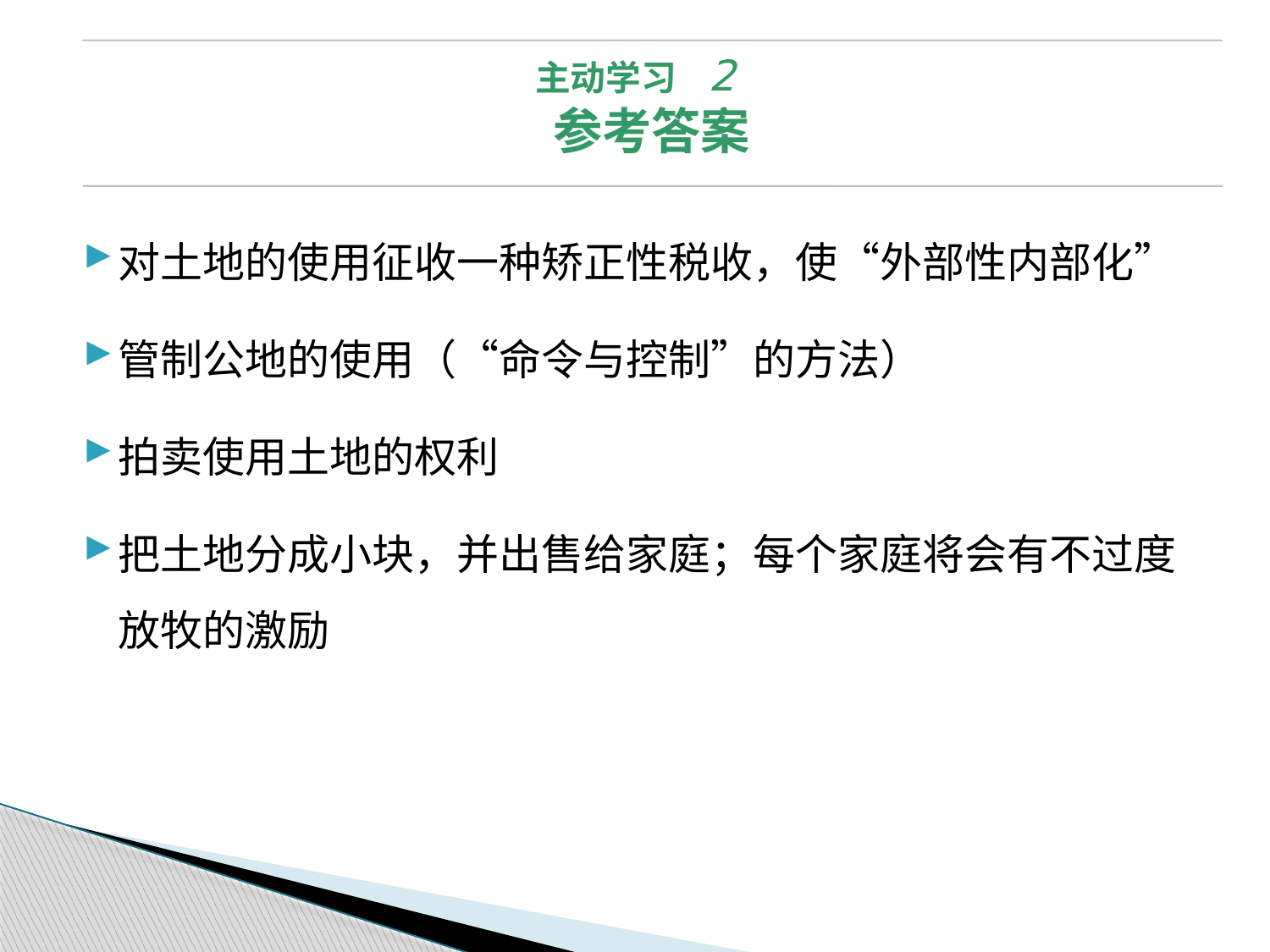

主动学习   2
参考答案
对土地的使用征收一种矫正性税收，使“外部性内部化”
管制公地的使用（“命令与控制”的方法）
拍卖使用土地的权利
把土地分成小块，并出售给家庭；每个家庭将会有不过度放牧的激励